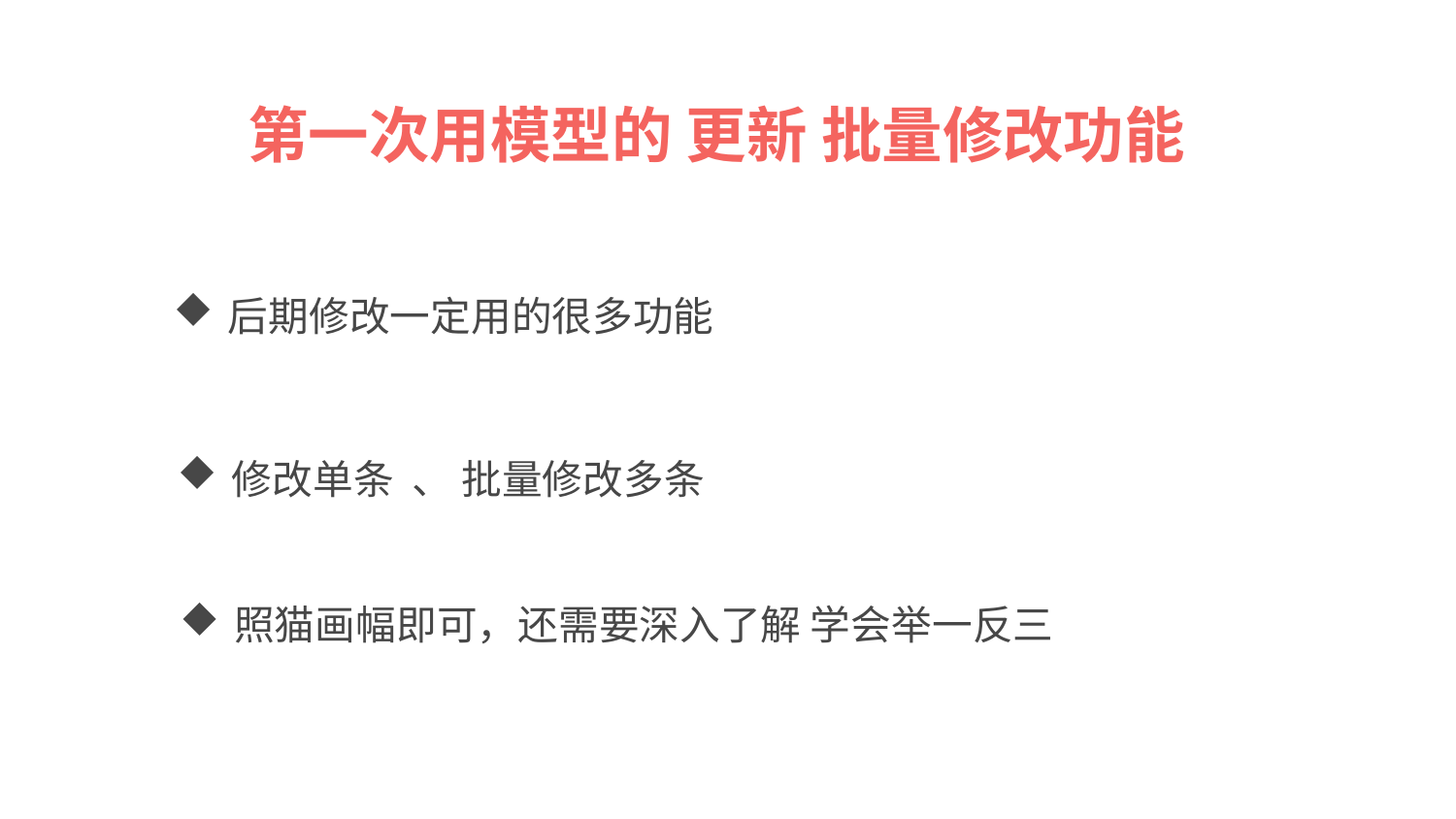

第一次用模型的 更新 批量修改功能
后期修改一定用的很多功能
修改单条  、 批量修改多条
照猫画幅即可，还需要深入了解 学会举一反三